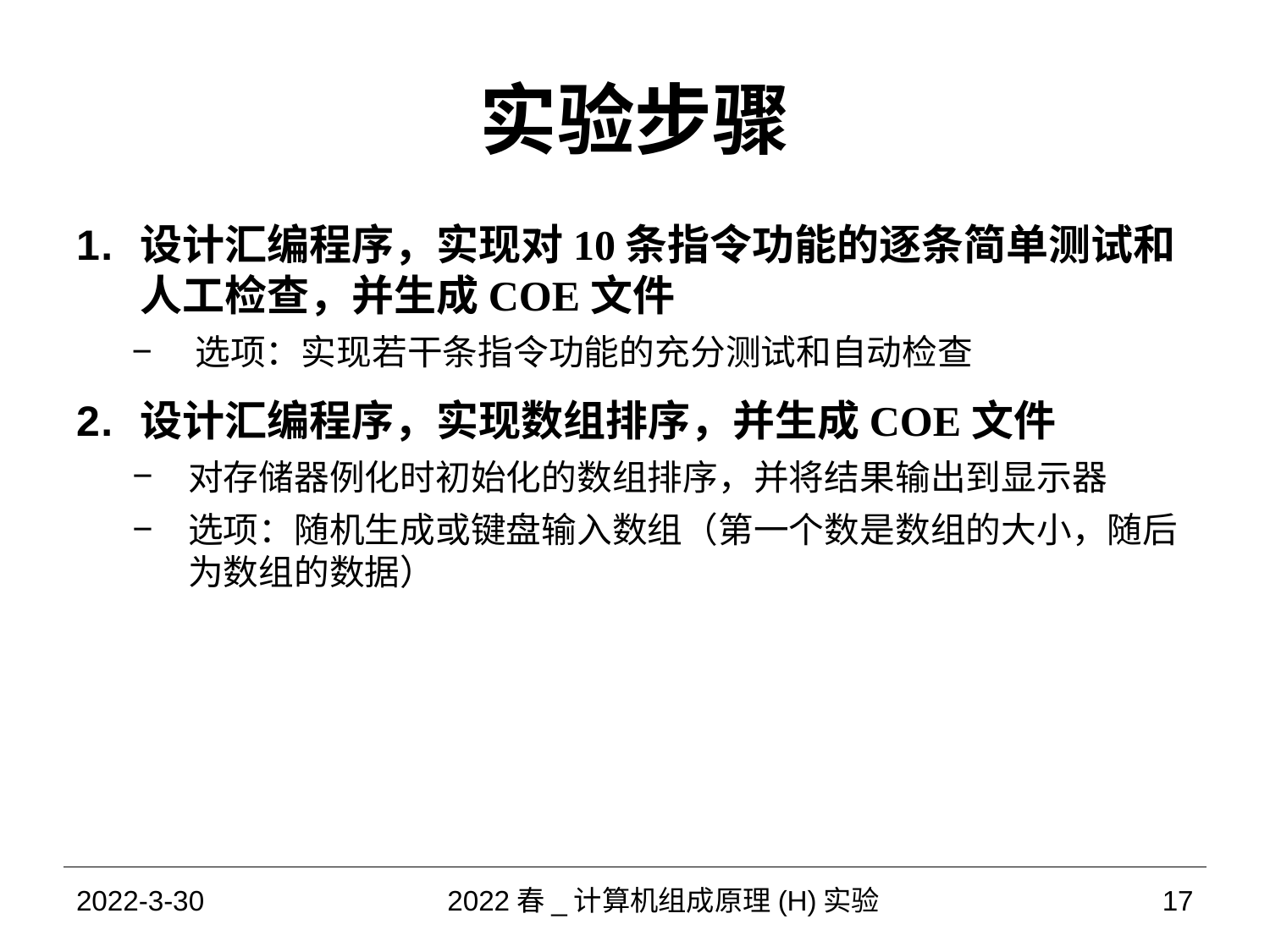

# 实验步骤
设计汇编程序，实现对10条指令功能的逐条简单测试和人工检查，并生成COE文件
选项：实现若干条指令功能的充分测试和自动检查
设计汇编程序，实现数组排序，并生成COE文件
对存储器例化时初始化的数组排序，并将结果输出到显示器
选项：随机生成或键盘输入数组（第一个数是数组的大小，随后为数组的数据）

2022-3-30
2022春_计算机组成原理(H)实验
17